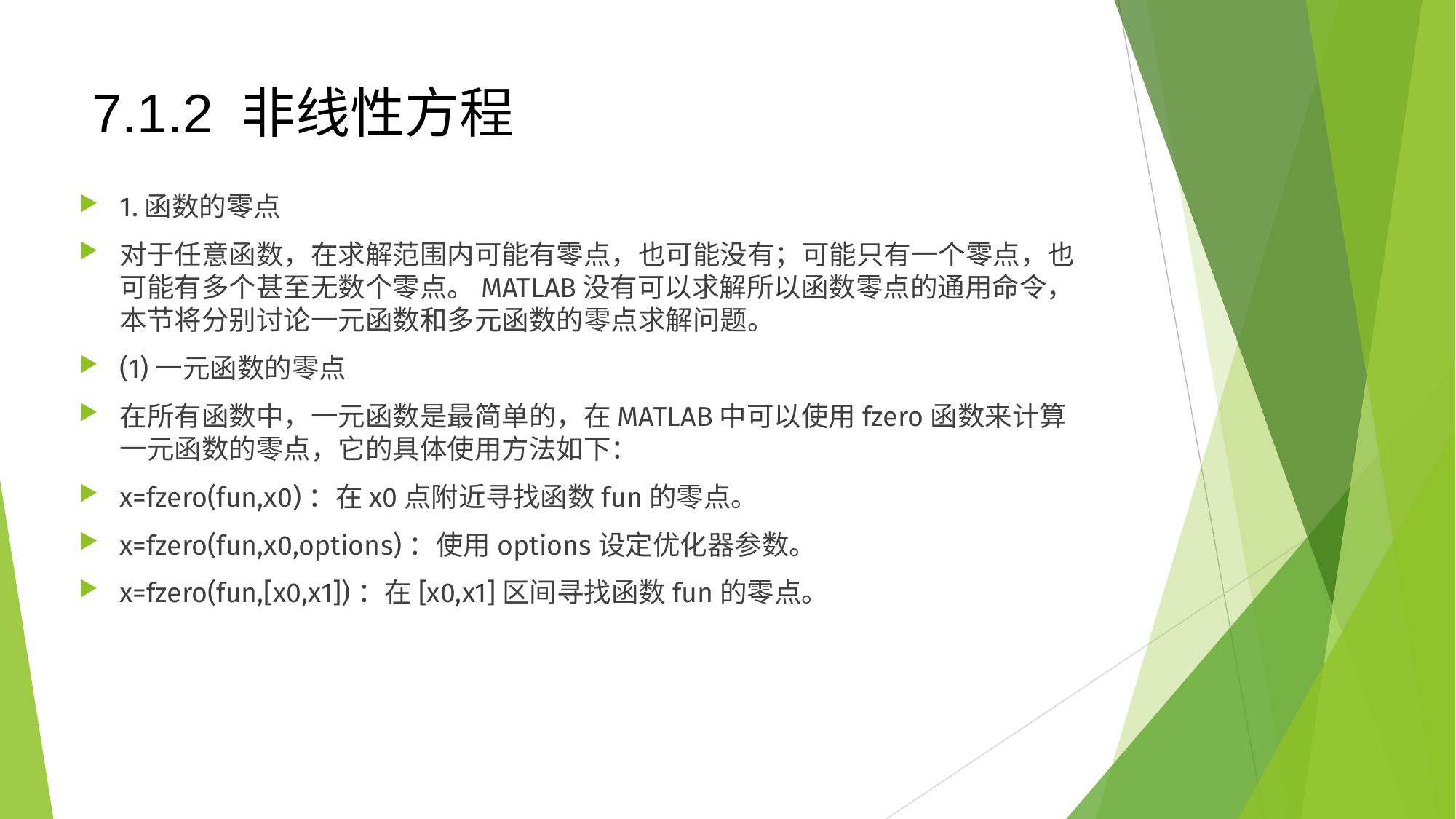

7.1.2 非线性方程
1.函数的零点
对于任意函数，在求解范围内可能有零点，也可能没有；可能只有一个零点，也可能有多个甚至无数个零点。MATLAB没有可以求解所以函数零点的通用命令，本节将分别讨论一元函数和多元函数的零点求解问题。
(1)一元函数的零点
在所有函数中，一元函数是最简单的，在MATLAB中可以使用fzero函数来计算一元函数的零点，它的具体使用方法如下：
x=fzero(fun,x0)：在x0点附近寻找函数fun的零点。
x=fzero(fun,x0,options)：使用options设定优化器参数。
x=fzero(fun,[x0,x1])：在[x0,x1]区间寻找函数fun的零点。